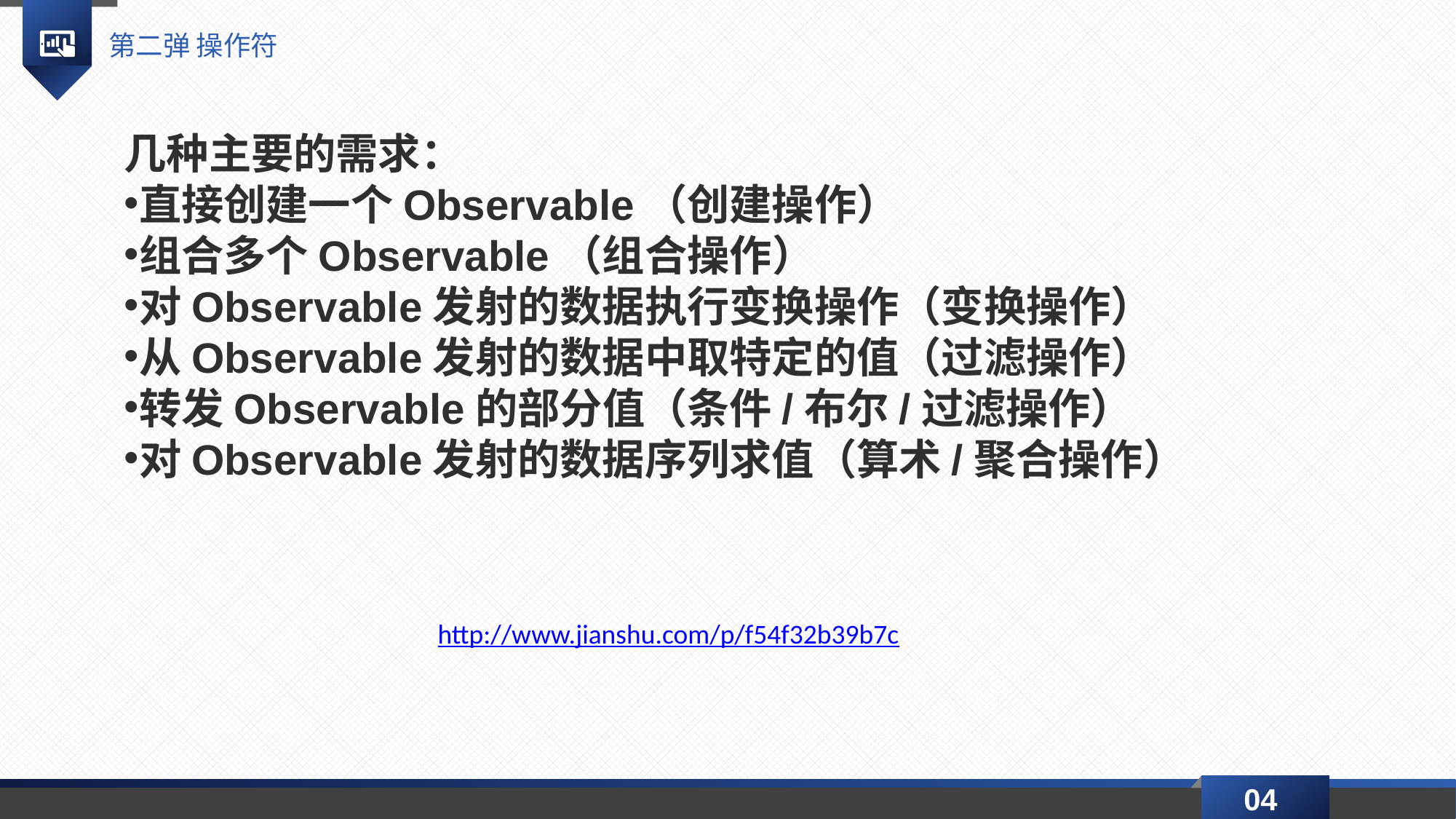

第二弹 操作符

几种主要的需求：
直接创建一个Observable（创建操作）
组合多个Observable（组合操作）
对Observable发射的数据执行变换操作（变换操作）
从Observable发射的数据中取特定的值（过滤操作）
转发Observable的部分值（条件/布尔/过滤操作）
对Observable发射的数据序列求值（算术/聚合操作）
http://www.jianshu.com/p/f54f32b39b7c

04

延时符